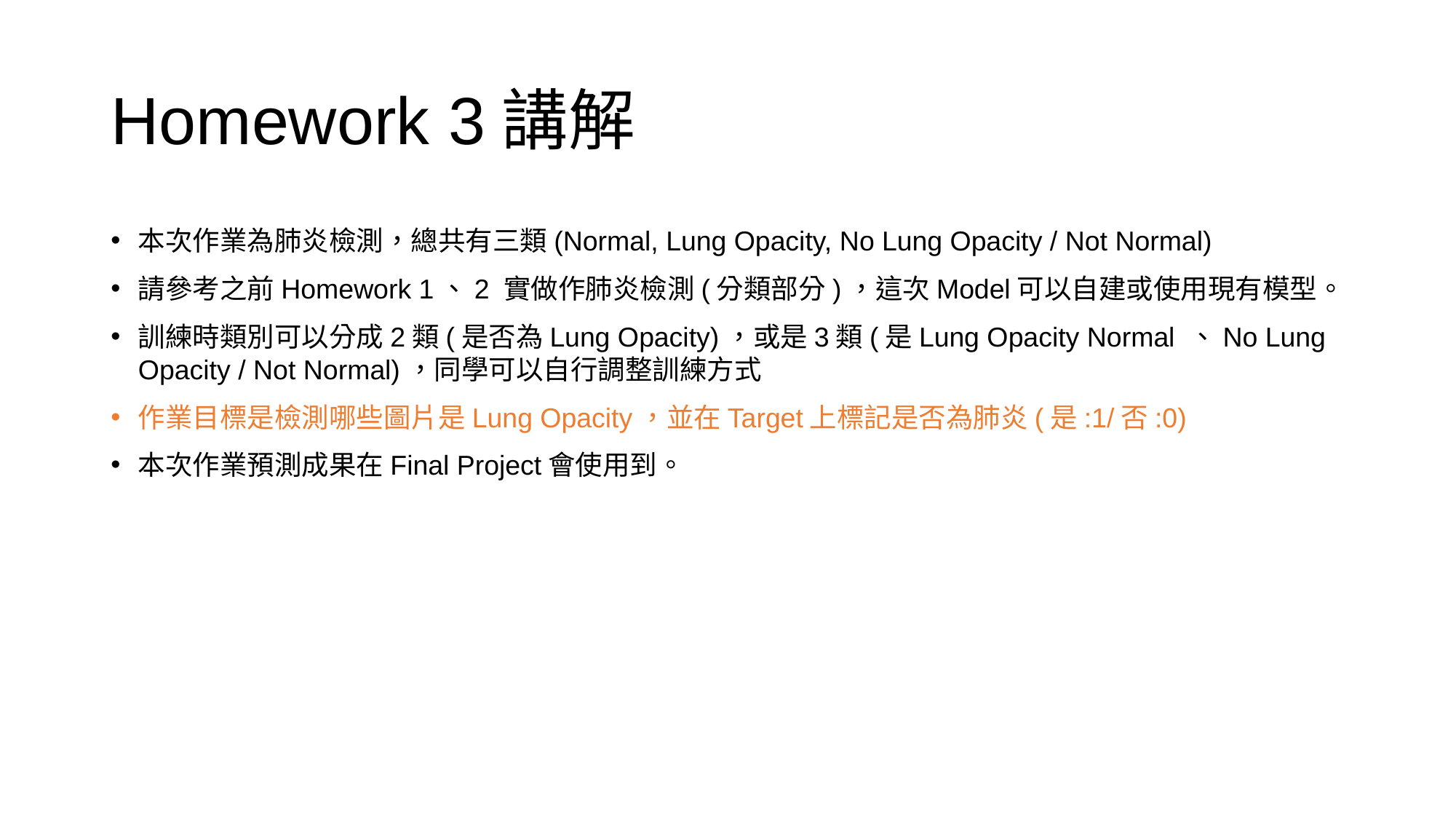

# Homework 3講解
本次作業為肺炎檢測，總共有三類(Normal, Lung Opacity, No Lung Opacity / Not Normal)
請參考之前Homework 1、2 實做作肺炎檢測(分類部分)，這次Model可以自建或使用現有模型。
訓練時類別可以分成2類(是否為Lung Opacity)，或是3類(是Lung Opacity Normal 、No Lung Opacity / Not Normal)，同學可以自行調整訓練方式
作業目標是檢測哪些圖片是Lung Opacity，並在Target上標記是否為肺炎(是:1/否:0)
本次作業預測成果在Final Project會使用到。